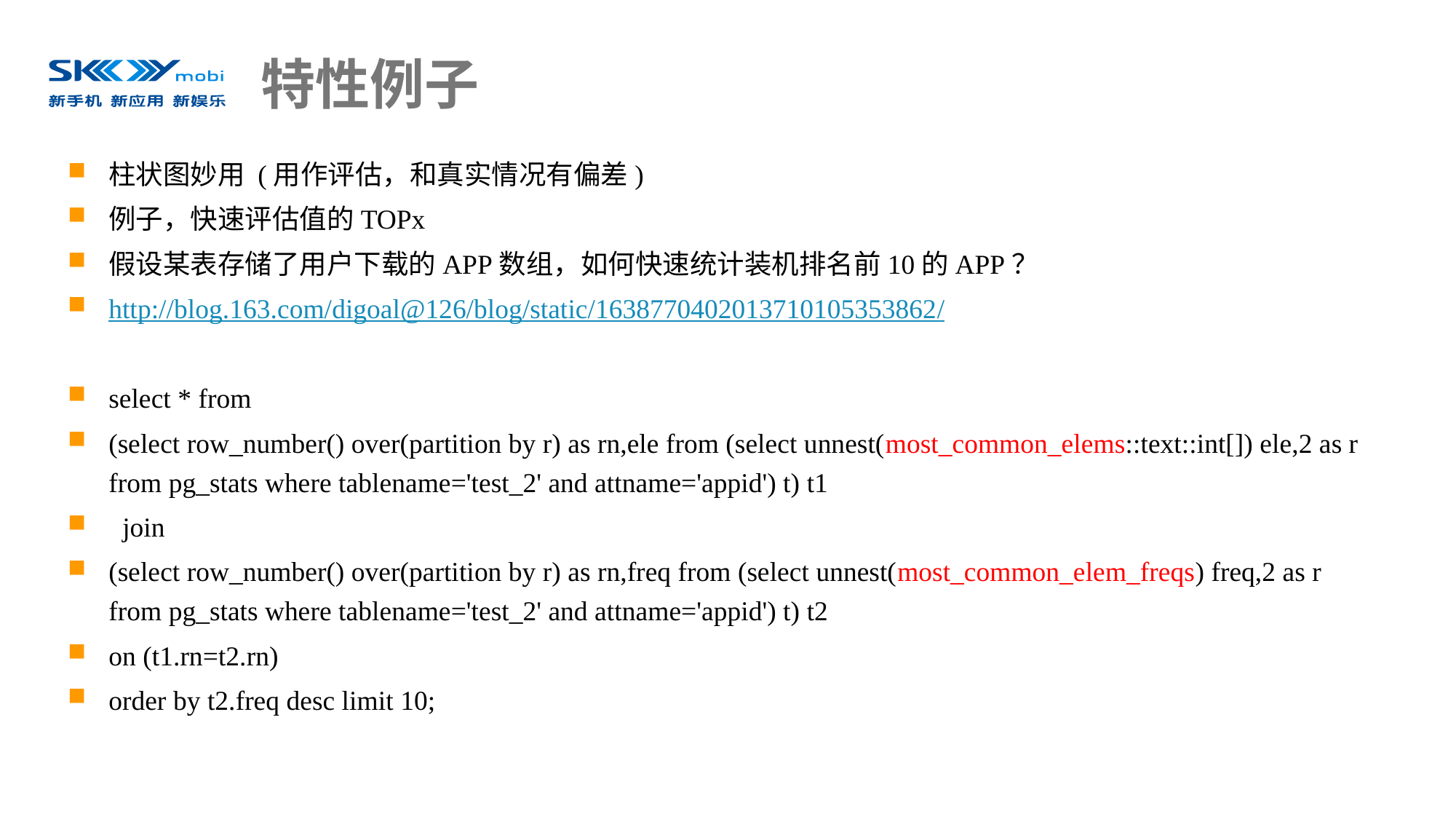

# 特性例子
柱状图妙用 (用作评估，和真实情况有偏差)
例子，快速评估值的TOPx
假设某表存储了用户下载的APP数组，如何快速统计装机排名前10的APP？
http://blog.163.com/digoal@126/blog/static/1638770402013710105353862/

select * from
(select row_number() over(partition by r) as rn,ele from (select unnest(most_common_elems::text::int[]) ele,2 as r from pg_stats where tablename='test_2' and attname='appid') t) t1
  join
(select row_number() over(partition by r) as rn,freq from (select unnest(most_common_elem_freqs) freq,2 as r from pg_stats where tablename='test_2' and attname='appid') t) t2
on (t1.rn=t2.rn)
order by t2.freq desc limit 10;